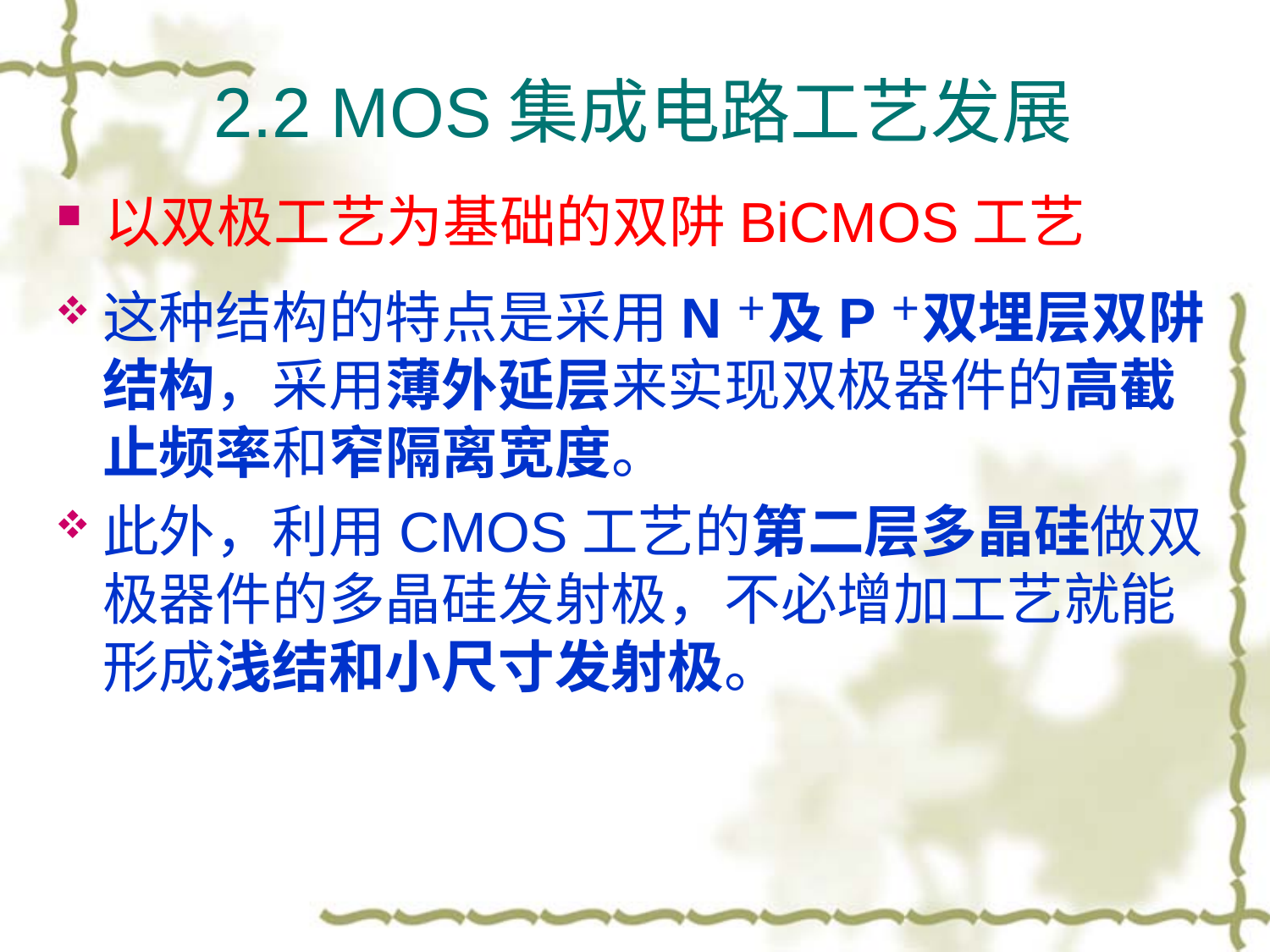

2.2 MOS集成电路工艺发展
以双极工艺为基础的双阱BiCMOS工艺
这种结构的特点是采用N＋及P＋双埋层双阱结构，采用薄外延层来实现双极器件的高截止频率和窄隔离宽度。
此外，利用CMOS工艺的第二层多晶硅做双极器件的多晶硅发射极，不必增加工艺就能形成浅结和小尺寸发射极。
57